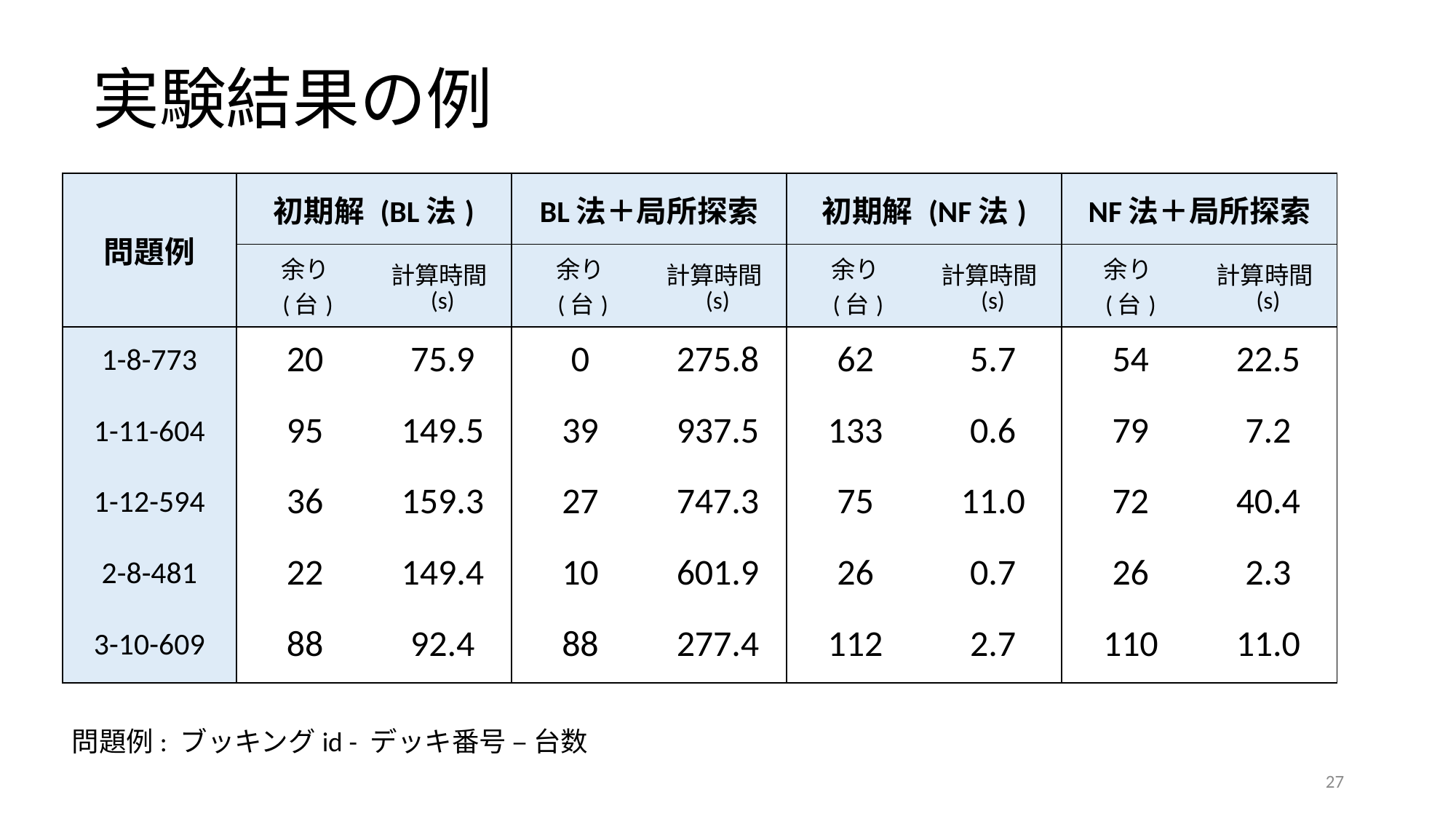

# 実験結果の例
| 問題例 | 初期解 (BL法) |  | BL法＋局所探索 |  | 初期解 (NF法) |  | NF法＋局所探索 |  |
| --- | --- | --- | --- | --- | --- | --- | --- | --- |
|  | 余り (台) | 計算時間(s) | 余り (台) | 計算時間(s) | 余り (台) | 計算時間(s) | 余り (台) | 計算時間(s) |
| 1-8-773 | 20 | 75.9 | 0 | 275.8 | 62 | 5.7 | 54 | 22.5 |
| 1-11-604 | 95 | 149.5 | 39 | 937.5 | 133 | 0.6 | 79 | 7.2 |
| 1-12-594 | 36 | 159.3 | 27 | 747.3 | 75 | 11.0 | 72 | 40.4 |
| 2-8-481 | 22 | 149.4 | 10 | 601.9 | 26 | 0.7 | 26 | 2.3 |
| 3-10-609 | 88 | 92.4 | 88 | 277.4 | 112 | 2.7 | 110 | 11.0 |
問題例: ブッキングid - デッキ番号 – 台数
27